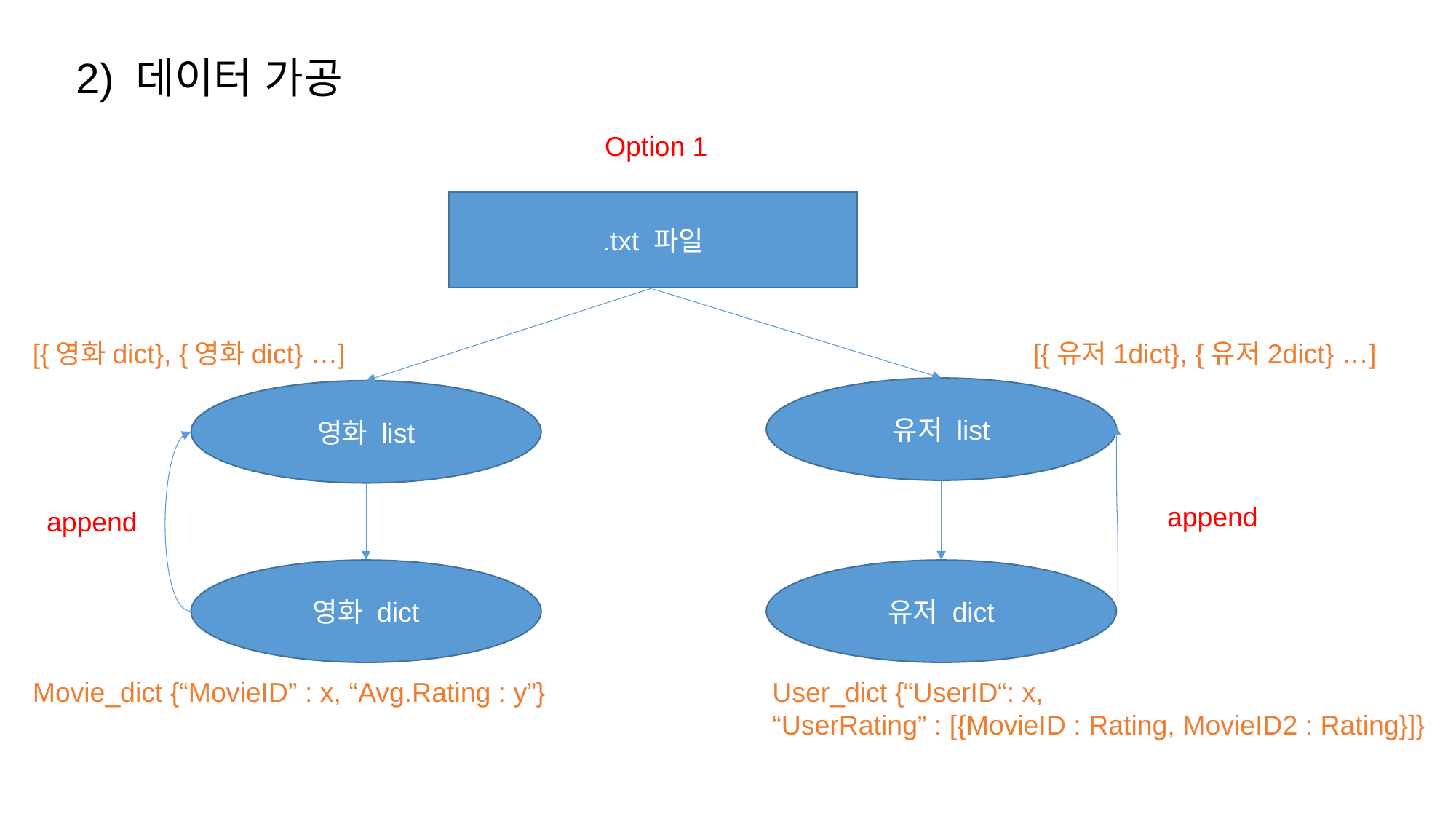

2) 데이터 가공
Option 1
.txt 파일
[{영화dict}, {영화dict} …]
[{유저1dict}, {유저2dict} …]
유저 list
영화 list
append
append
영화 dict
유저 dict
User_dict {“UserID“: x,
“UserRating” : [{MovieID : Rating, MovieID2 : Rating}]}
Movie_dict {“MovieID” : x, “Avg.Rating : y”}